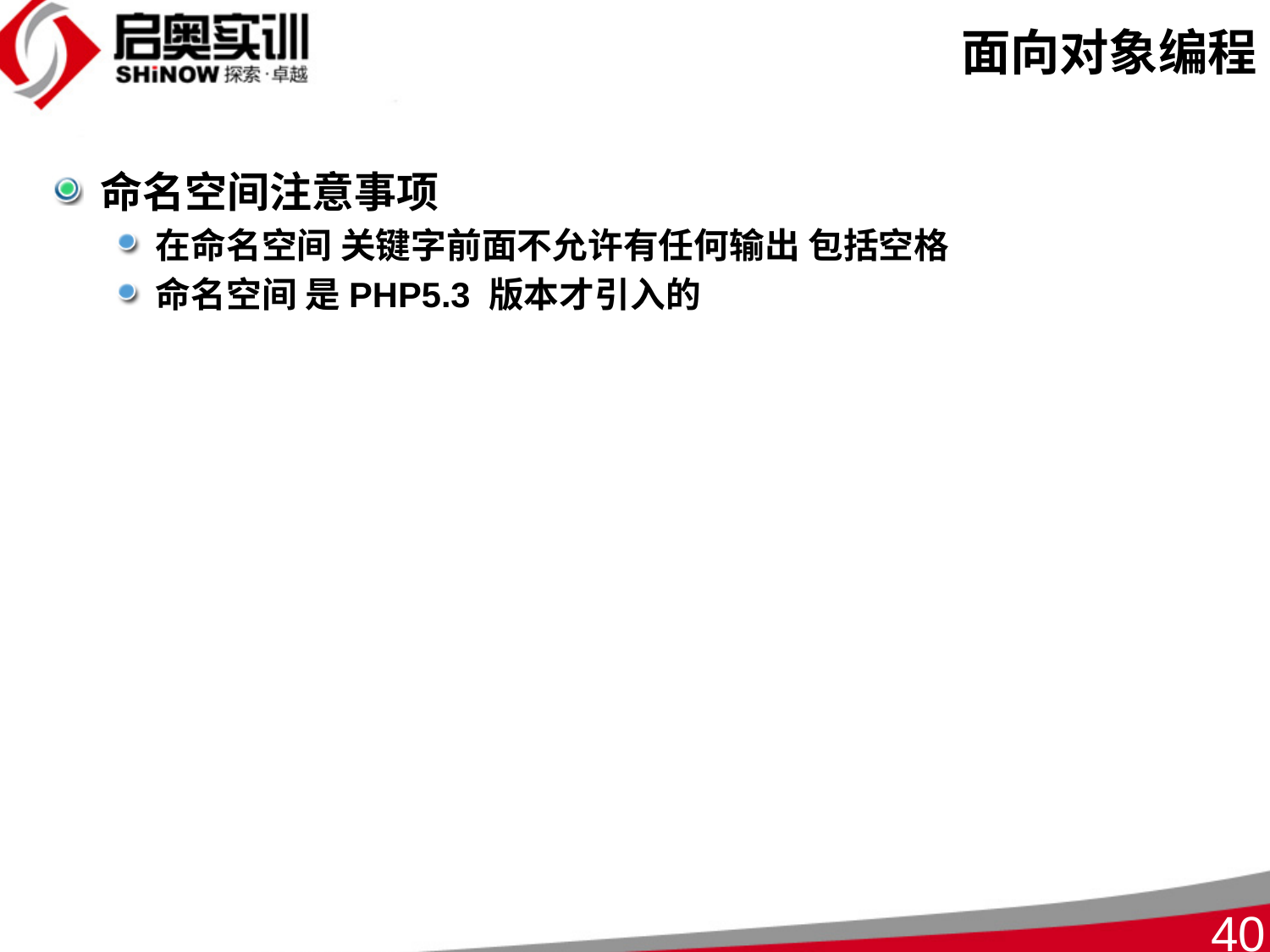

# 面向对象编程
命名空间注意事项
在命名空间 关键字前面不允许有任何输出 包括空格
命名空间 是PHP5.3 版本才引入的
40